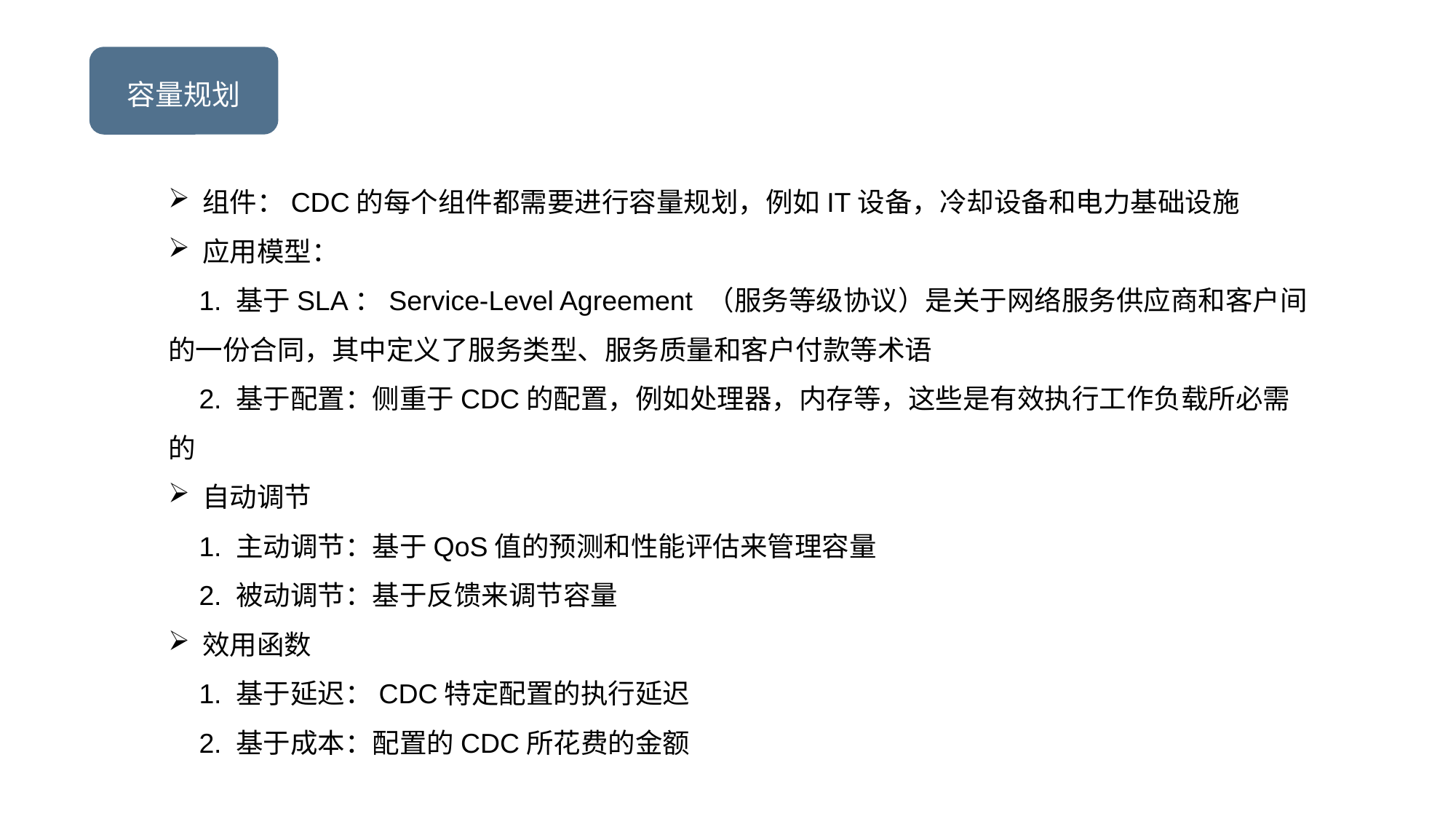

容量规划
组件：CDC的每个组件都需要进行容量规划，例如IT设备，冷却设备和电力基础设施
应用模型：
    1. 基于SLA：Service-Level Agreement （服务等级协议）是关于网络服务供应商和客户间的一份合同，其中定义了服务类型、服务质量和客户付款等术语
    2. 基于配置：侧重于CDC的配置，例如处理器，内存等，这些是有效执行工作负载所必需的
自动调节
    1. 主动调节：基于QoS值的预测和性能评估来管理容量
    2. 被动调节：基于反馈来调节容量
效用函数
    1. 基于延迟：CDC特定配置的执行延迟
    2. 基于成本：配置的CDC所花费的金额